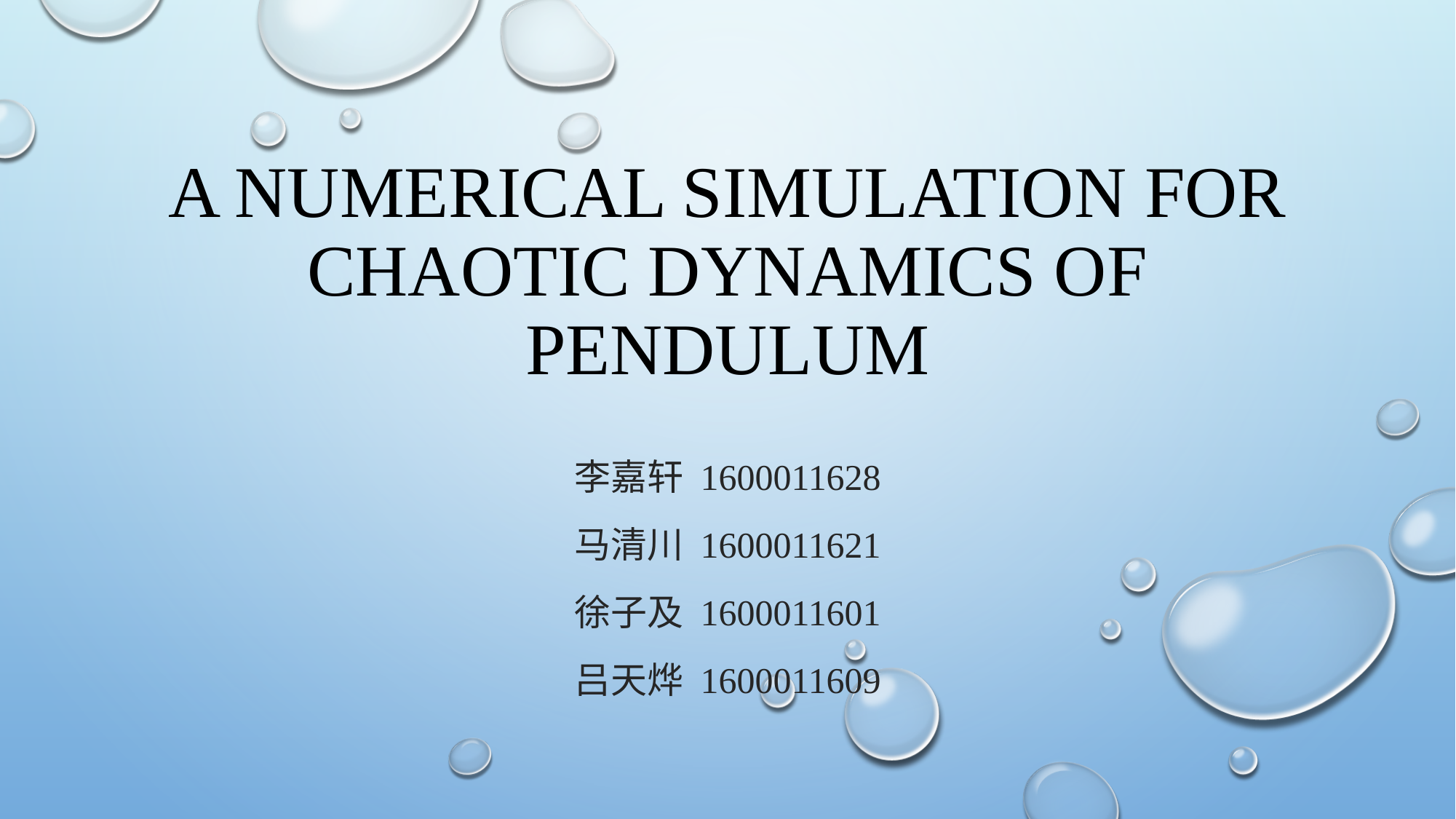

# A Numerical Simulation for Chaotic Dynamics of Pendulum
李嘉轩 1600011628
马清川 1600011621
徐子及 1600011601
吕天烨 1600011609